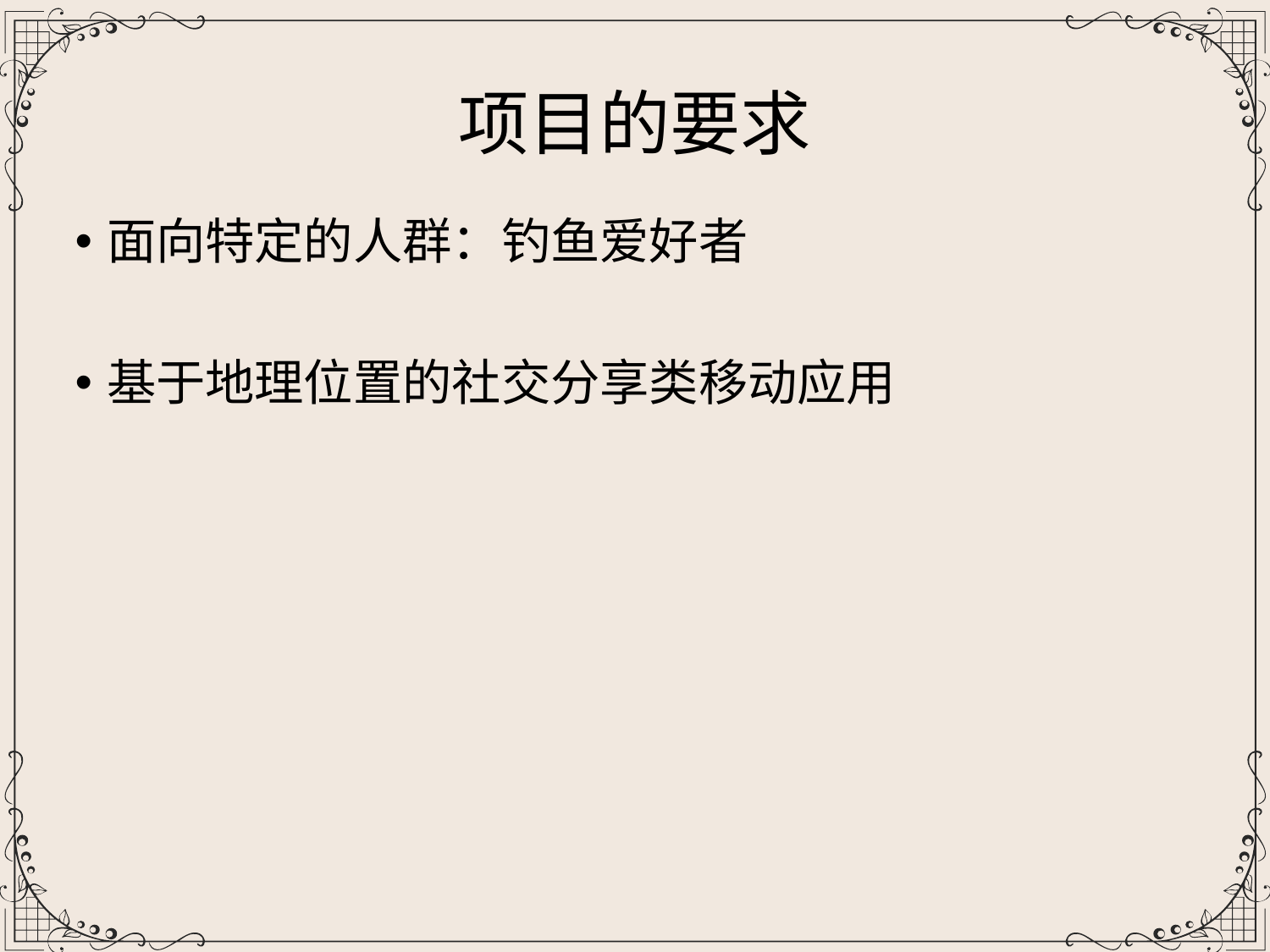

项目的要求
面向特定的人群：钓鱼爱好者

基于地理位置的社交分享类移动应用